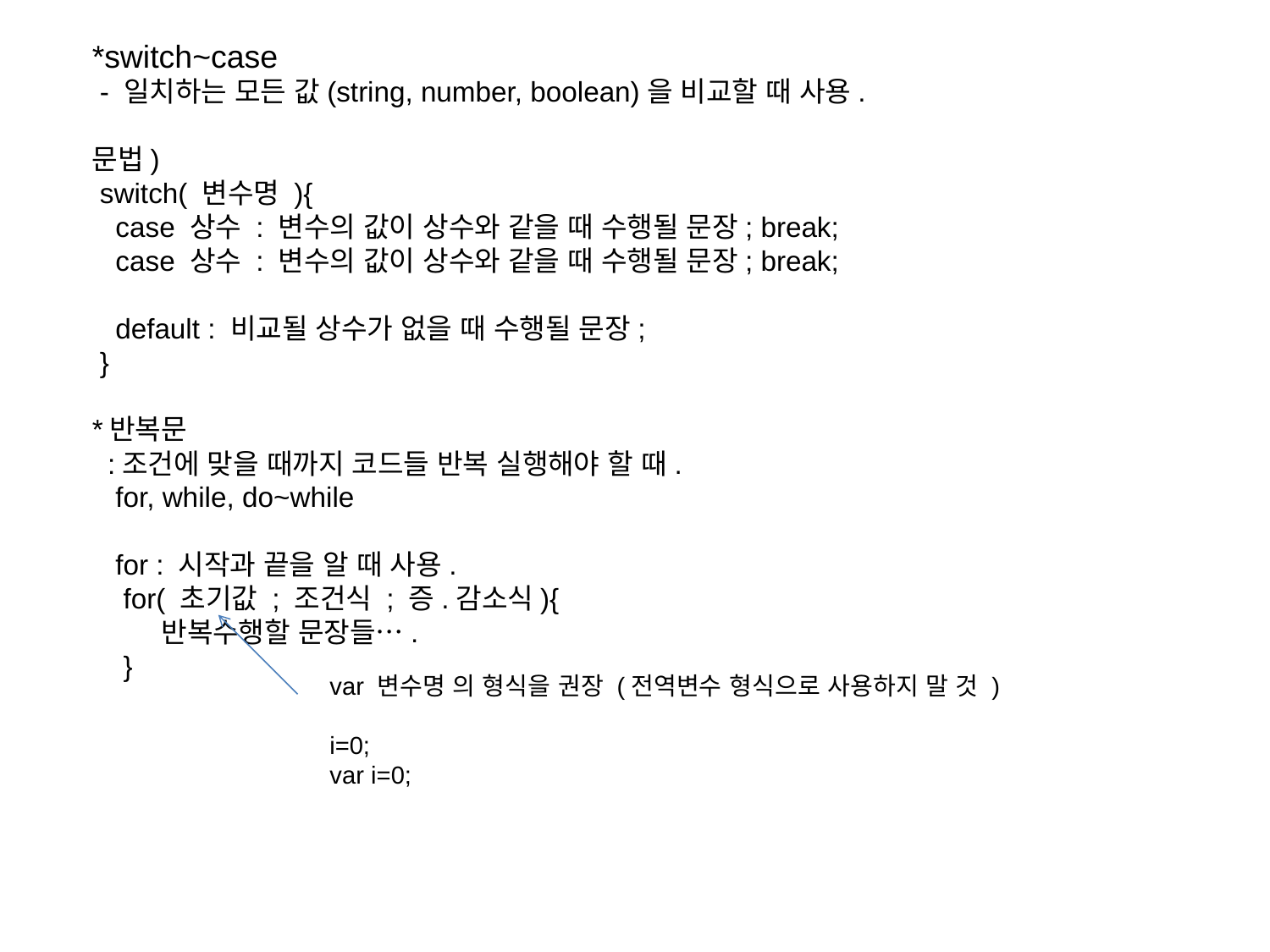

*switch~case
 - 일치하는 모든 값(string, number, boolean)을 비교할 때 사용.

문법)
 switch( 변수명 ){
   case 상수 : 변수의 값이 상수와 같을 때 수행될 문장; break;
   case 상수 : 변수의 값이 상수와 같을 때 수행될 문장; break;

   default : 비교될 상수가 없을 때 수행될 문장;
 }

*반복문
  :조건에 맞을 때까지 코드들 반복 실행해야 할 때.
   for, while, do~while

   for : 시작과 끝을 알 때 사용.
    for( 초기값 ; 조건식 ; 증.감소식){
        반복수행할 문장들….
    }

var 변수명 의 형식을 권장 (전역변수 형식으로 사용하지 말 것 )

i=0;
var i=0;